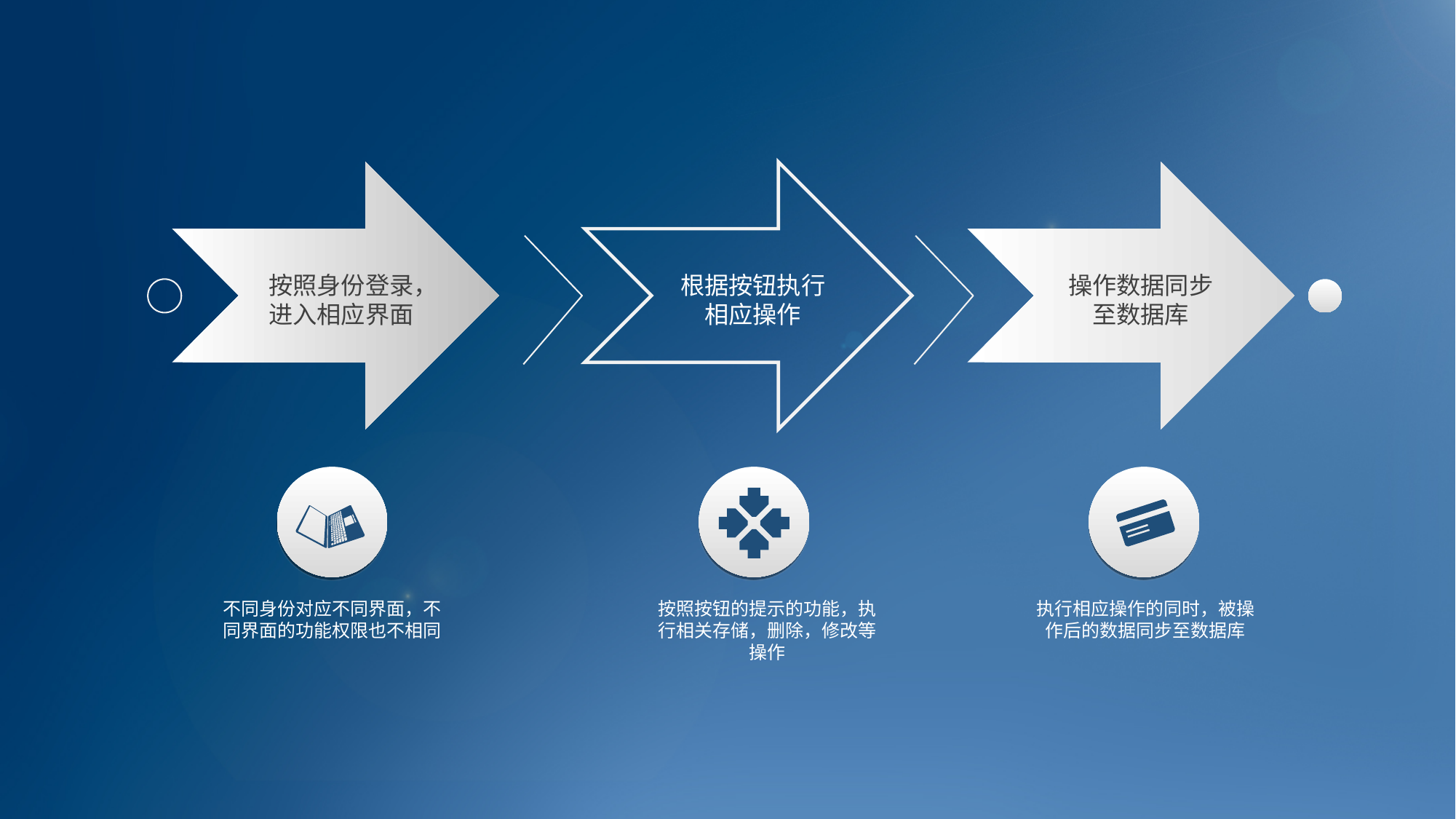

按照身份登录，进入相应界面
根据按钮执行相应操作
操作数据同步至数据库

不同身份对应不同界面，不同界面的功能权限也不相同
按照按钮的提示的功能，执行相关存储，删除，修改等操作
执行相应操作的同时，被操作后的数据同步至数据库